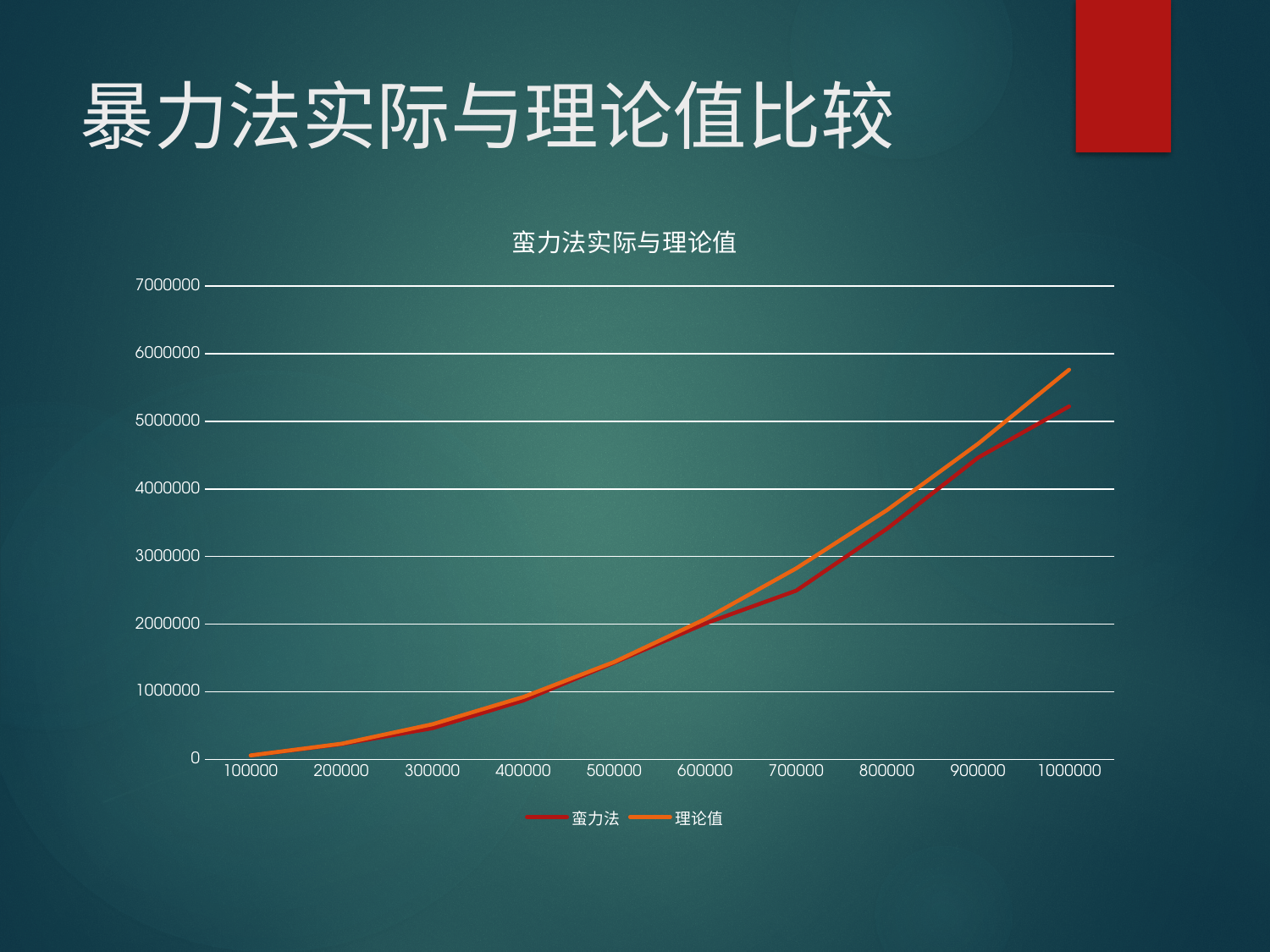

# 暴力法实际与理论值比较

### Chart: 蛮力法实际与理论值

| Category | 蛮力法 | 理论值 |
|---|---|---|
| 100000 | 57630.0 | 57630.0 |
| 200000 | 223469.0 | 230520.0 |
| 300000 | 459912.0 | 518670.0 |
| 400000 | 870744.0 | 922080.0 |
| 500000 | 1430950.0 | 1440750.0 |
| 600000 | 2008390.0 | 2074680.0 |
| 700000 | 2494000.0 | 2823870.0 |
| 800000 | 3412170.0 | 3688320.0 |
| 900000 | 4462610.0 | 4668030.0 |
| 1000000 | 5220790.0 | 5763000.0 |